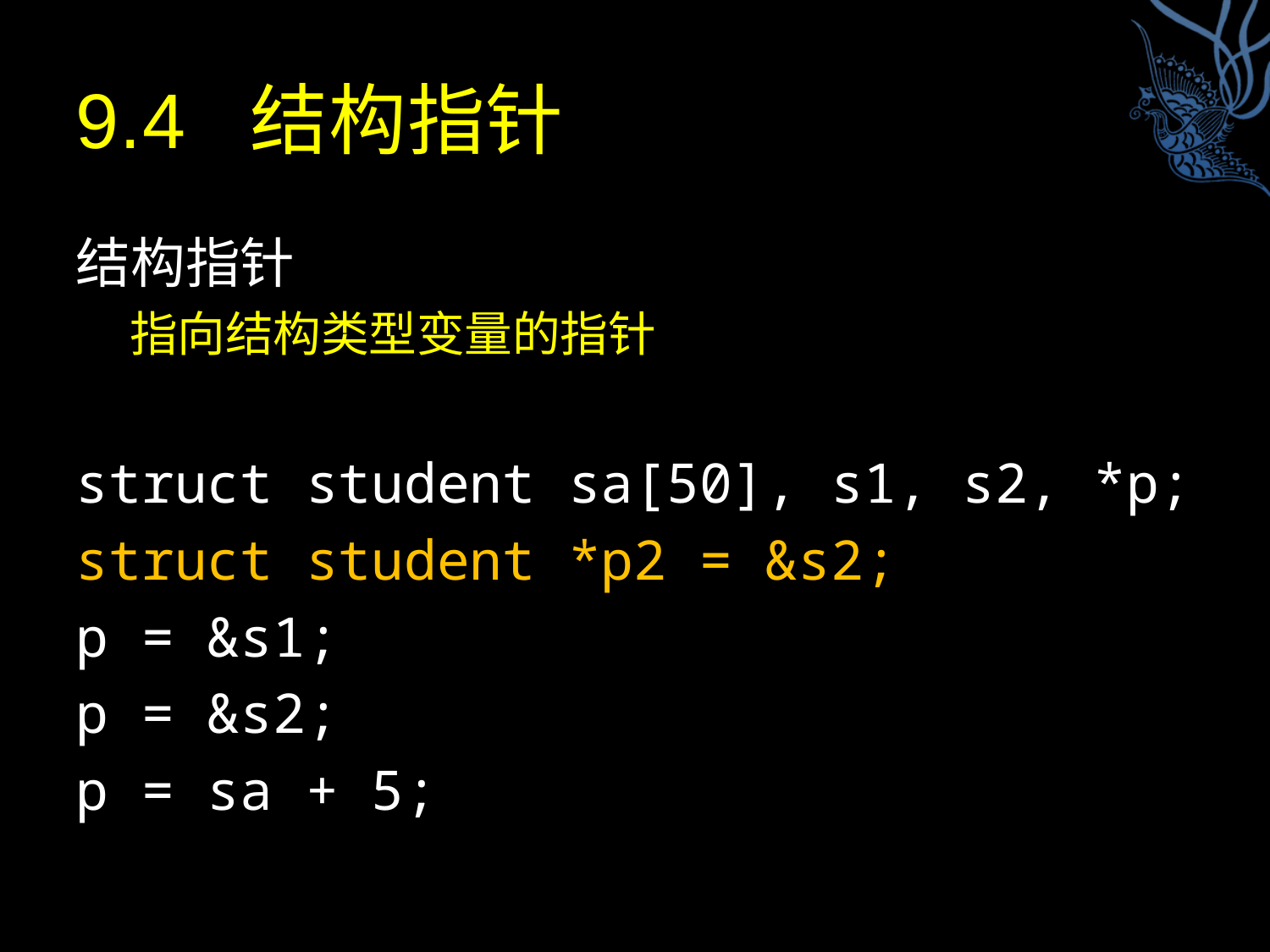

# 9.4  结构指针
结构指针
指向结构类型变量的指针

struct student sa[50], s1, s2, *p;
struct student *p2 = &s2;
p = &s1;
p = &s2;
p = sa + 5;